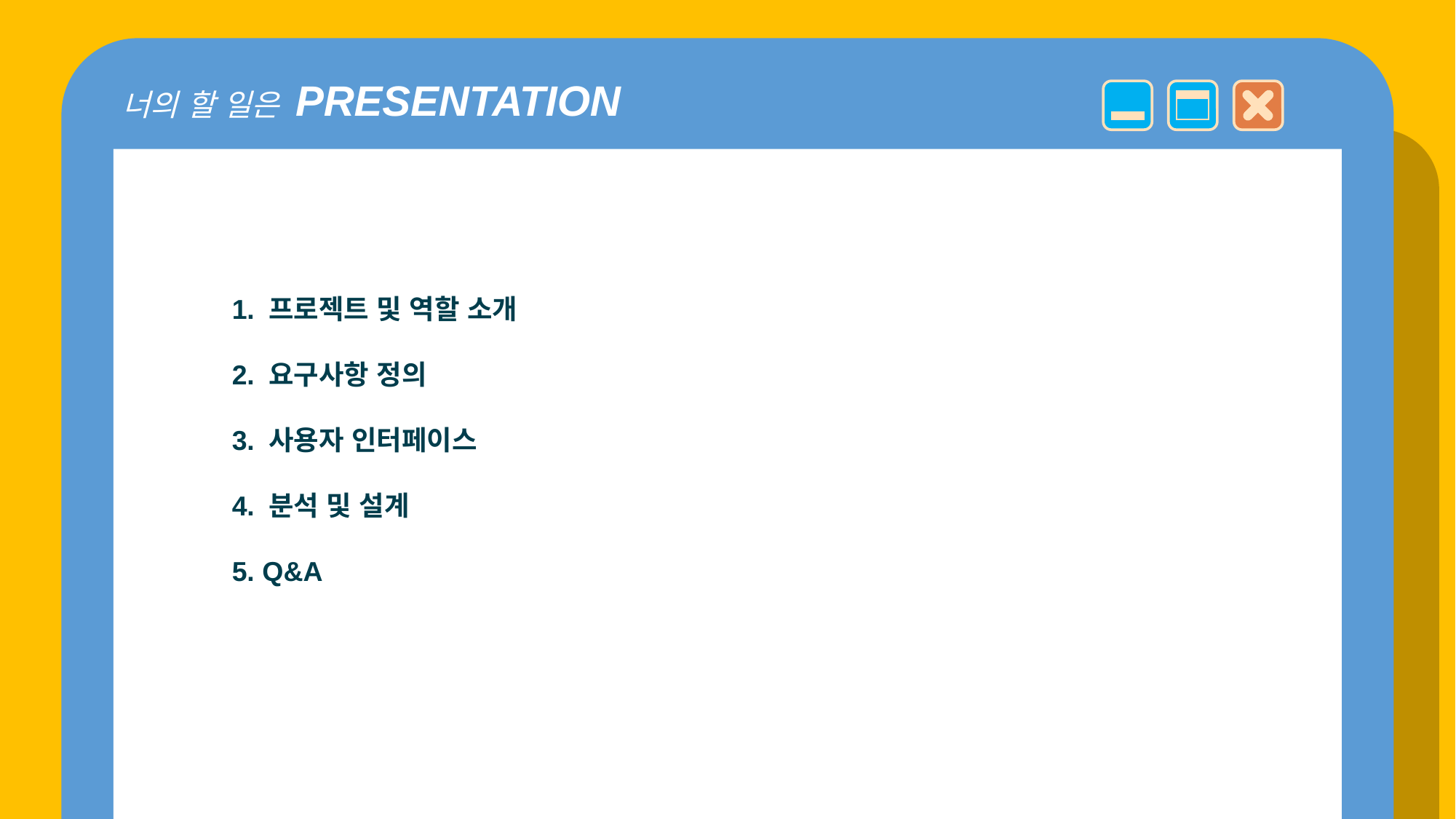

너의 할 일은 PRESENTATION

1. 프로젝트 및 역할 소개
2. 요구사항 정의
3. 사용자 인터페이스
4. 분석 및 설계
5. Q&A